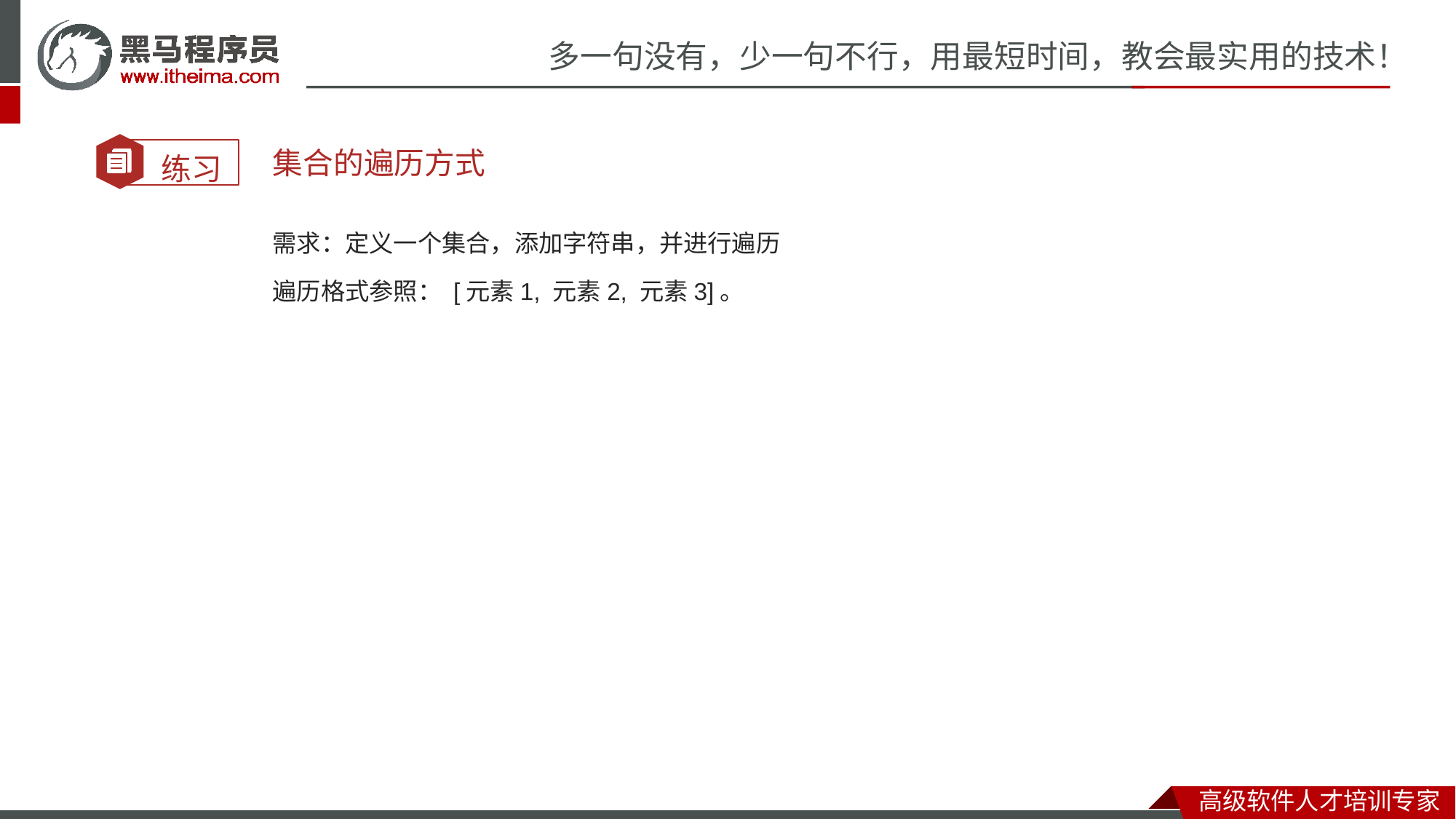

集合的遍历方式
需求：定义一个集合，添加字符串，并进行遍历
遍历格式参照： [元素1, 元素2, 元素3]。